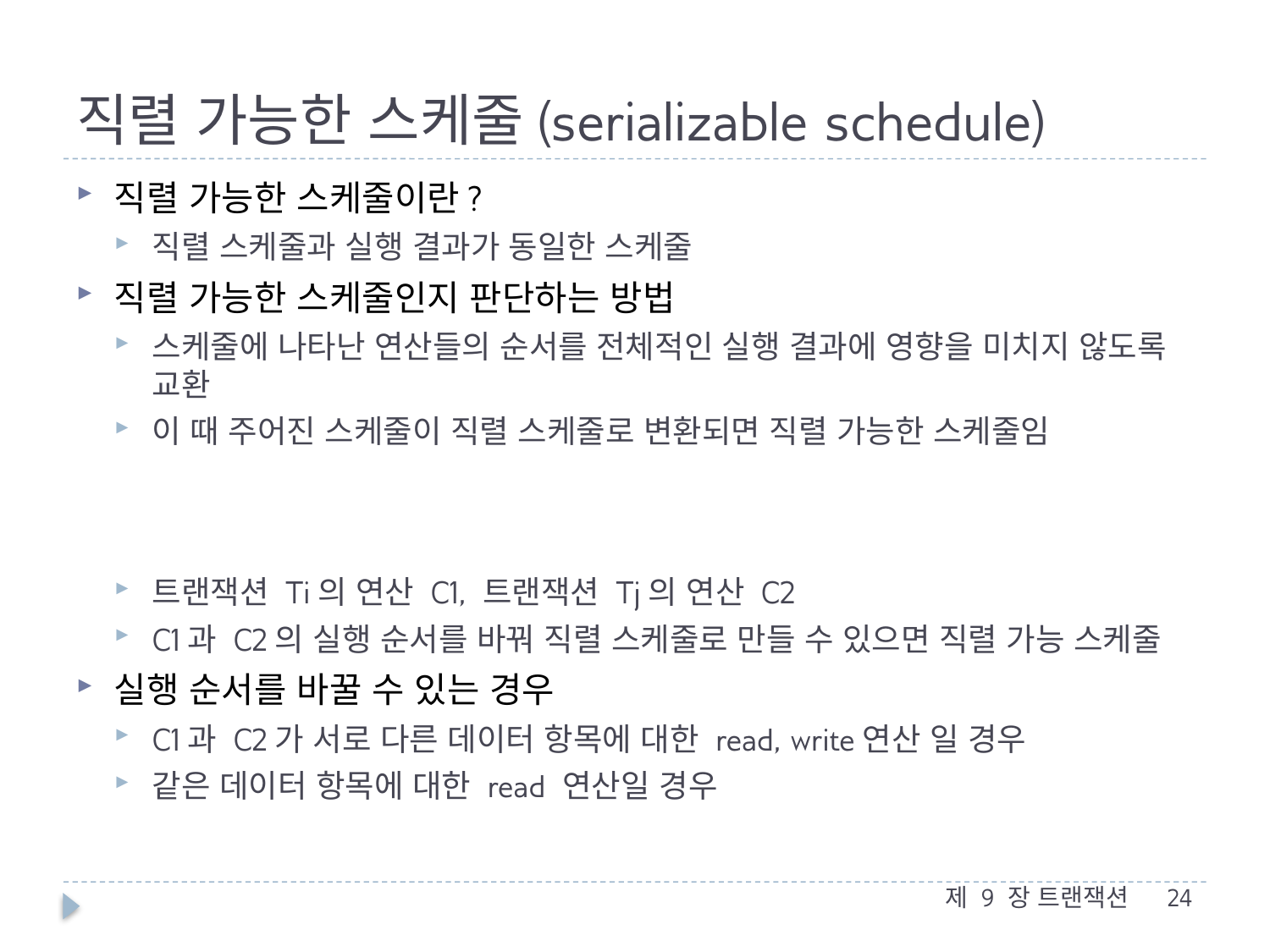

# 직렬 가능한 스케줄(serializable schedule)
직렬 가능한 스케줄이란?
직렬 스케줄과 실행 결과가 동일한 스케줄
직렬 가능한 스케줄인지 판단하는 방법
스케줄에 나타난 연산들의 순서를 전체적인 실행 결과에 영향을 미치지 않도록 교환
이 때 주어진 스케줄이 직렬 스케줄로 변환되면 직렬 가능한 스케줄임

트랜잭션 Ti의 연산 C1, 트랜잭션 Tj의 연산 C2
C1과 C2의 실행 순서를 바꿔 직렬 스케줄로 만들 수 있으면 직렬 가능 스케줄
실행 순서를 바꿀 수 있는 경우
C1과 C2가 서로 다른 데이터 항목에 대한 read, write연산 일 경우
같은 데이터 항목에 대한 read 연산일 경우
제 9 장 트랜잭션
24